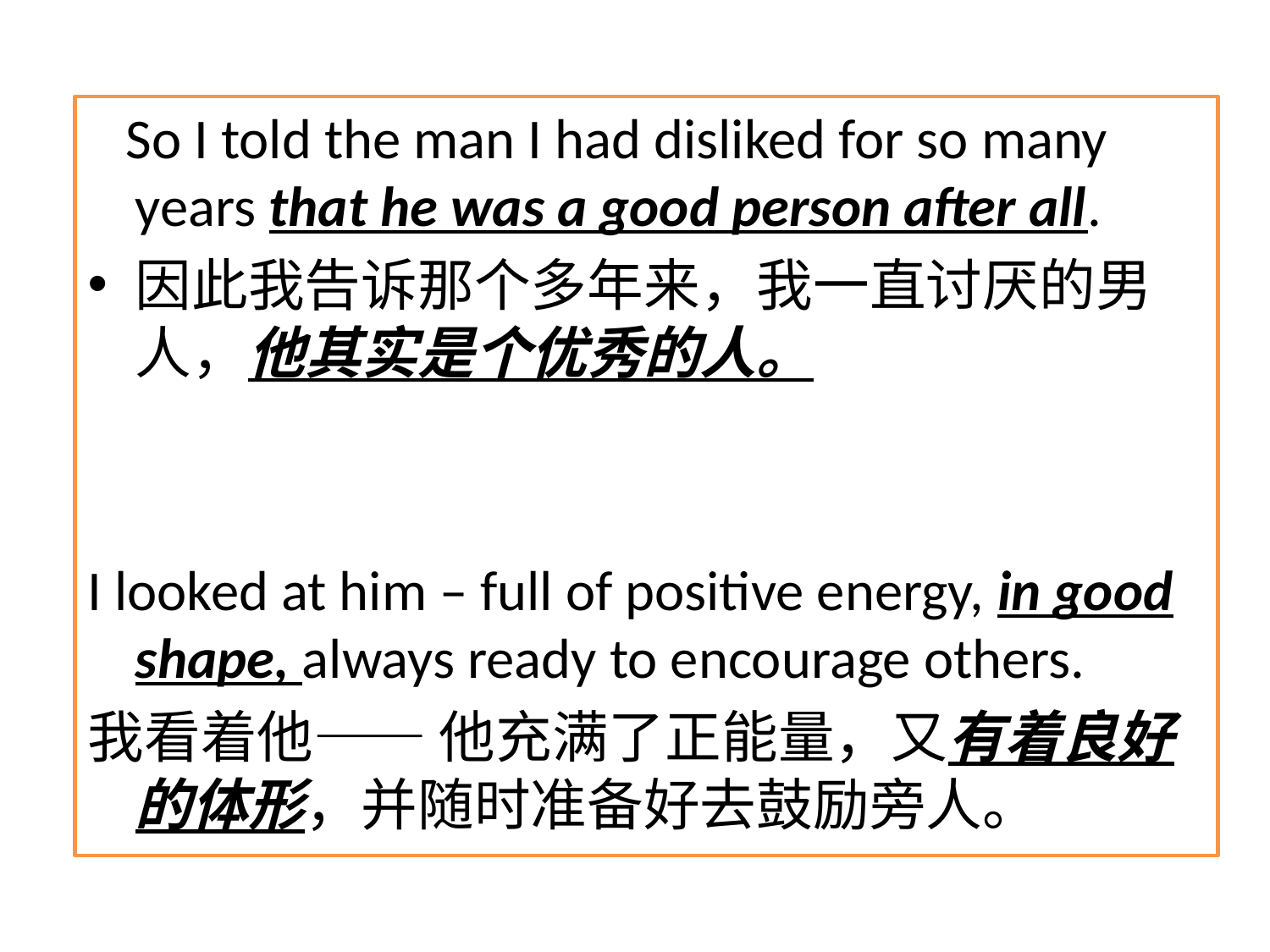

So I told the man I had disliked for so many years that he was a good person after all.
因此我告诉那个多年来，我一直讨厌的男人，他其实是个优秀的人。

I looked at him – full of positive energy, in good shape, always ready to encourage others.
我看着他—— 他充满了正能量，又有着良好的体形，并随时准备好去鼓励旁人。